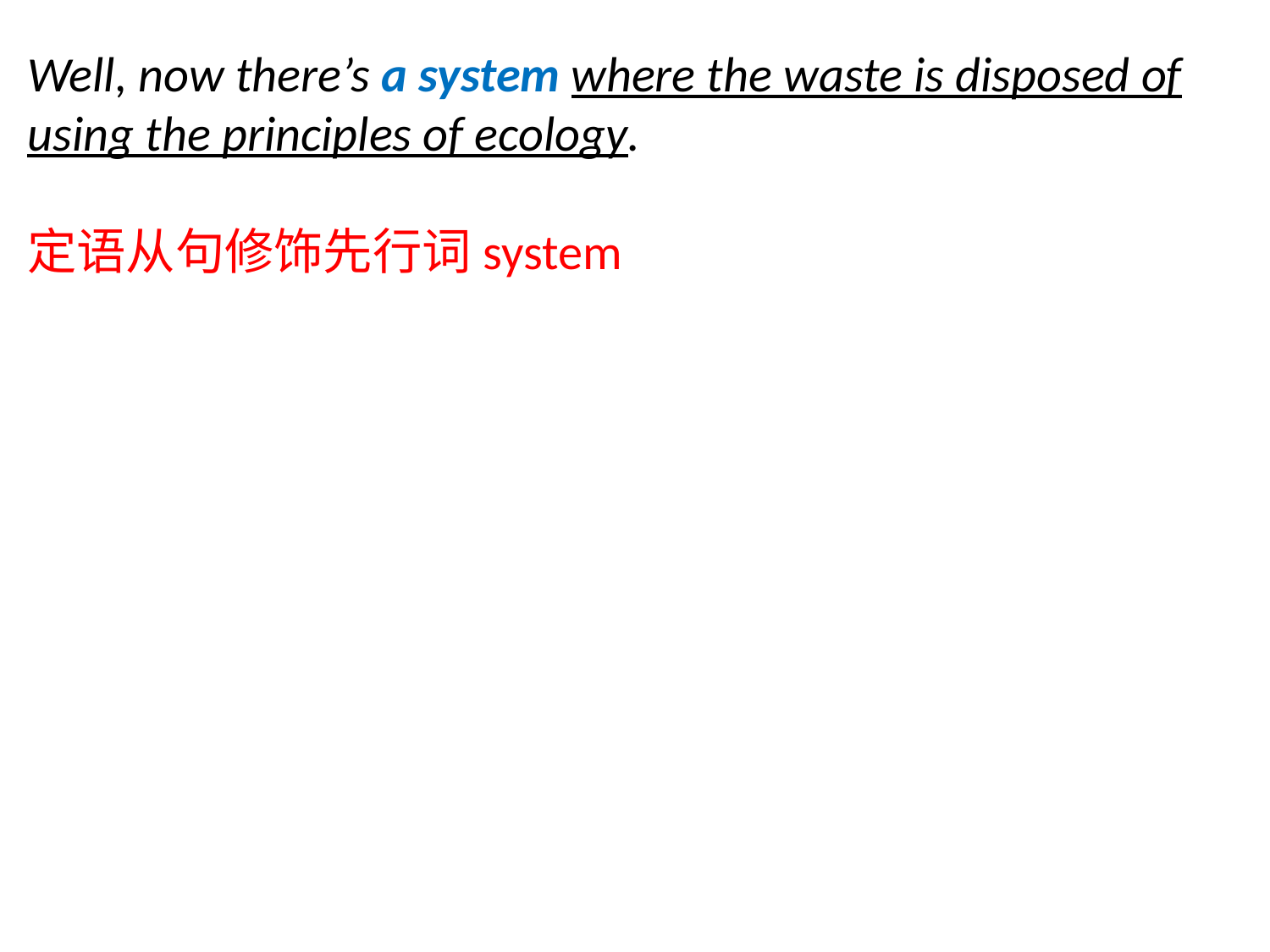

Well, now there’s a system where the waste is disposed of using the principles of ecology.

定语从句修饰先行词system